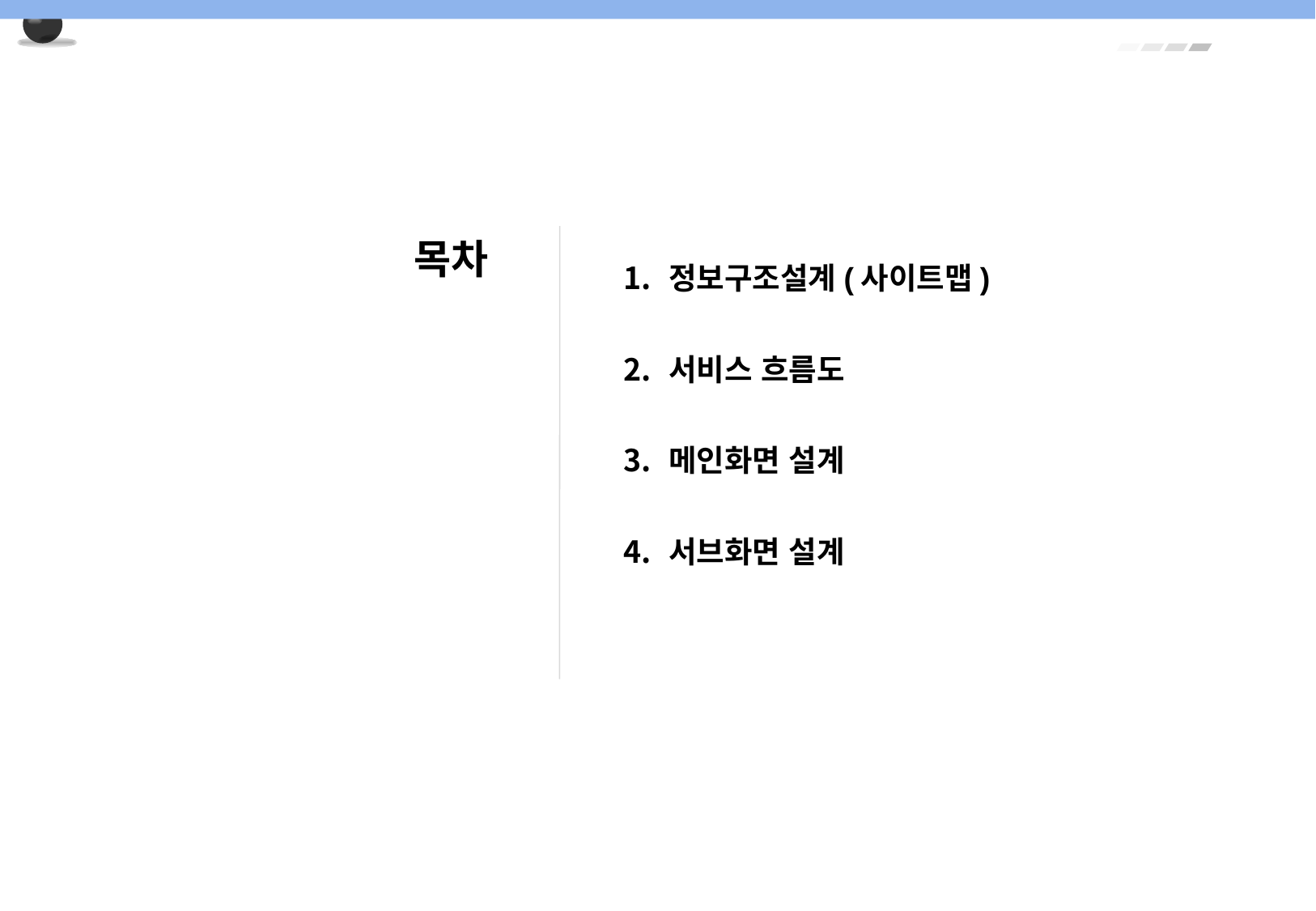

정보구조설계(사이트맵)
서비스 흐름도
메인화면 설계
서브화면 설계
목차